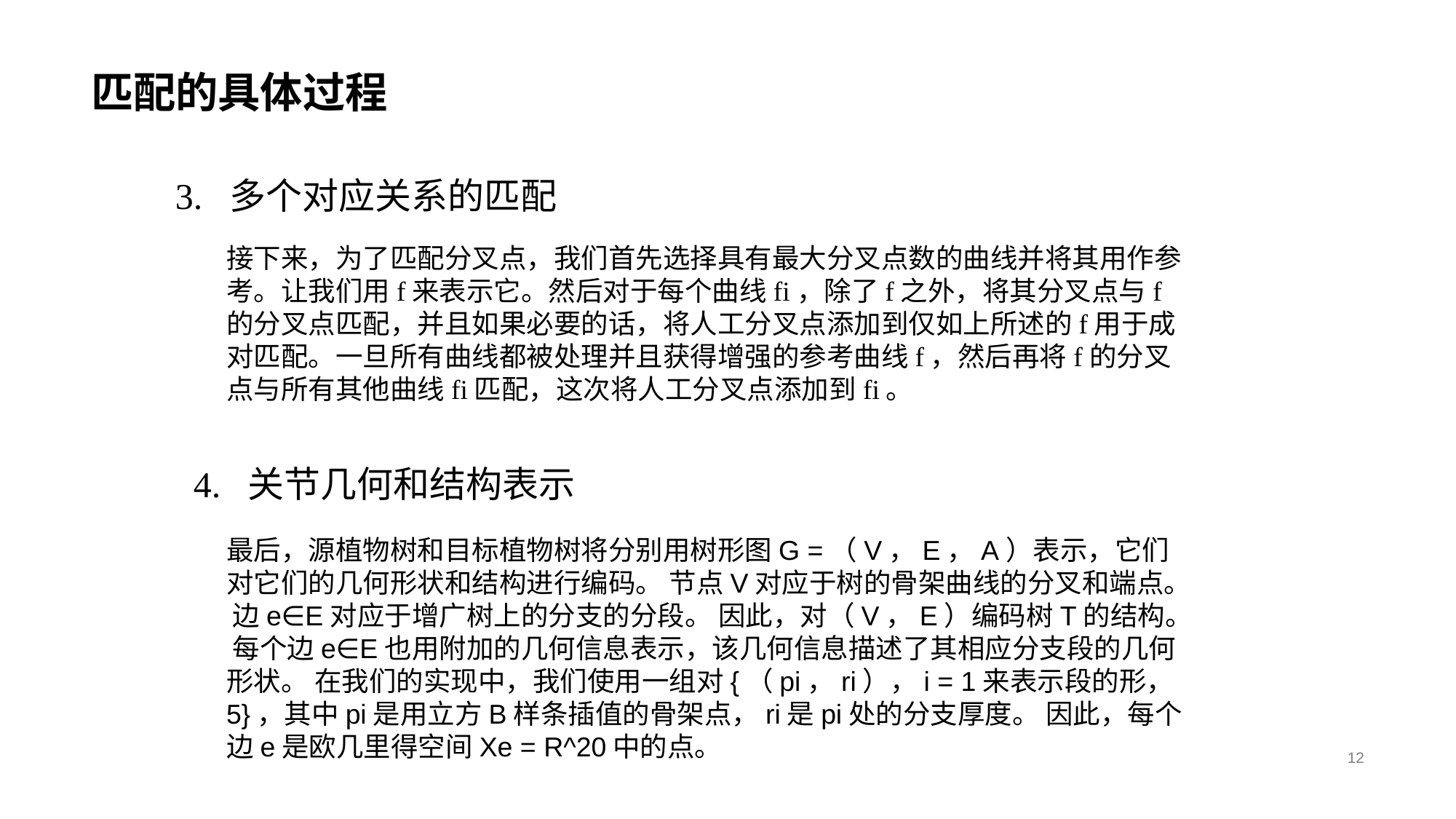

# 匹配的具体过程
3.  多个对应关系的匹配
接下来，为了匹配分叉点，我们首先选择具有最大分叉点数的曲线并将其用作参考。让我们用f来表示它。然后对于每个曲线fi，除了f之外，将其分叉点与f的分叉点匹配，并且如果必要的话，将人工分叉点添加到仅如上所述的f用于成对匹配。一旦所有曲线都被处理并且获得增强的参考曲线f，然后再将f的分叉点与所有其他曲线fi匹配，这次将人工分叉点添加到fi。
4.  关节几何和结构表示
最后，源植物树和目标植物树将分别用树形图G =（V，E，A）表示，它们对它们的几何形状和结构进行编码。 节点V对应于树的骨架曲线的分叉和端点。 边e∈E对应于增广树上的分支的分段。 因此，对（V，E）编码树T的结构。 每个边e∈E也用附加的几何信息表示，该几何信息描述了其相应分支段的几何形状。 在我们的实现中，我们使用一组对{（pi，ri），i = 1来表示段的形，5}，其中pi是用立方B样条插值的骨架点，ri是pi处的分支厚度。 因此，每个边e是欧几里得空间Xe = R^20中的点。
12